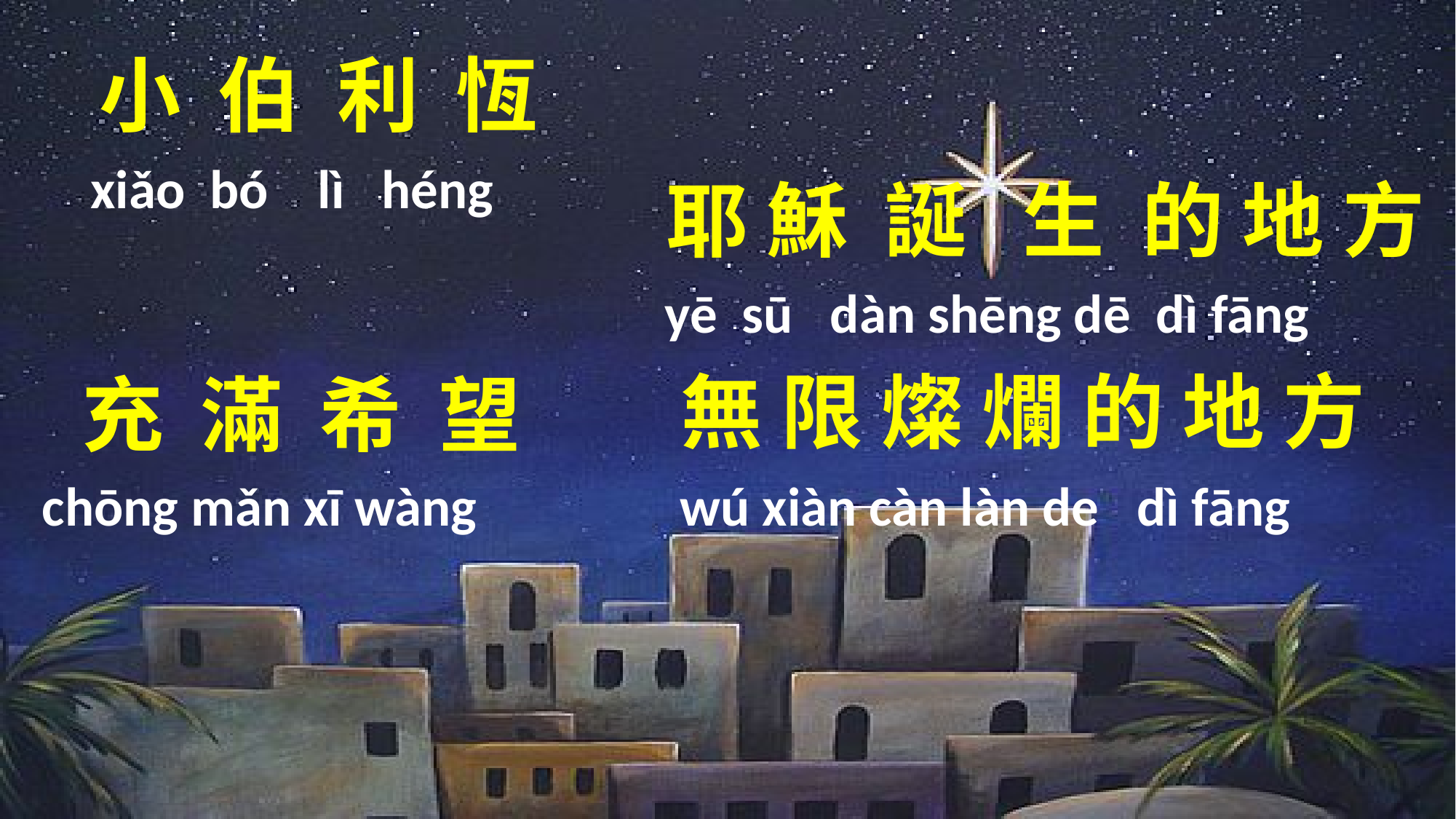

# 小  伯  利  恆
xiǎo  bó    lì   héng
 耶 穌  誕   生  的 地 方
yē  sū   dàn shēng dē  dì fāng
無 限 燦 爛 的 地 方
充  滿  希  望
chōng mǎn xī wàng
wú xiàn càn làn de   dì fāng